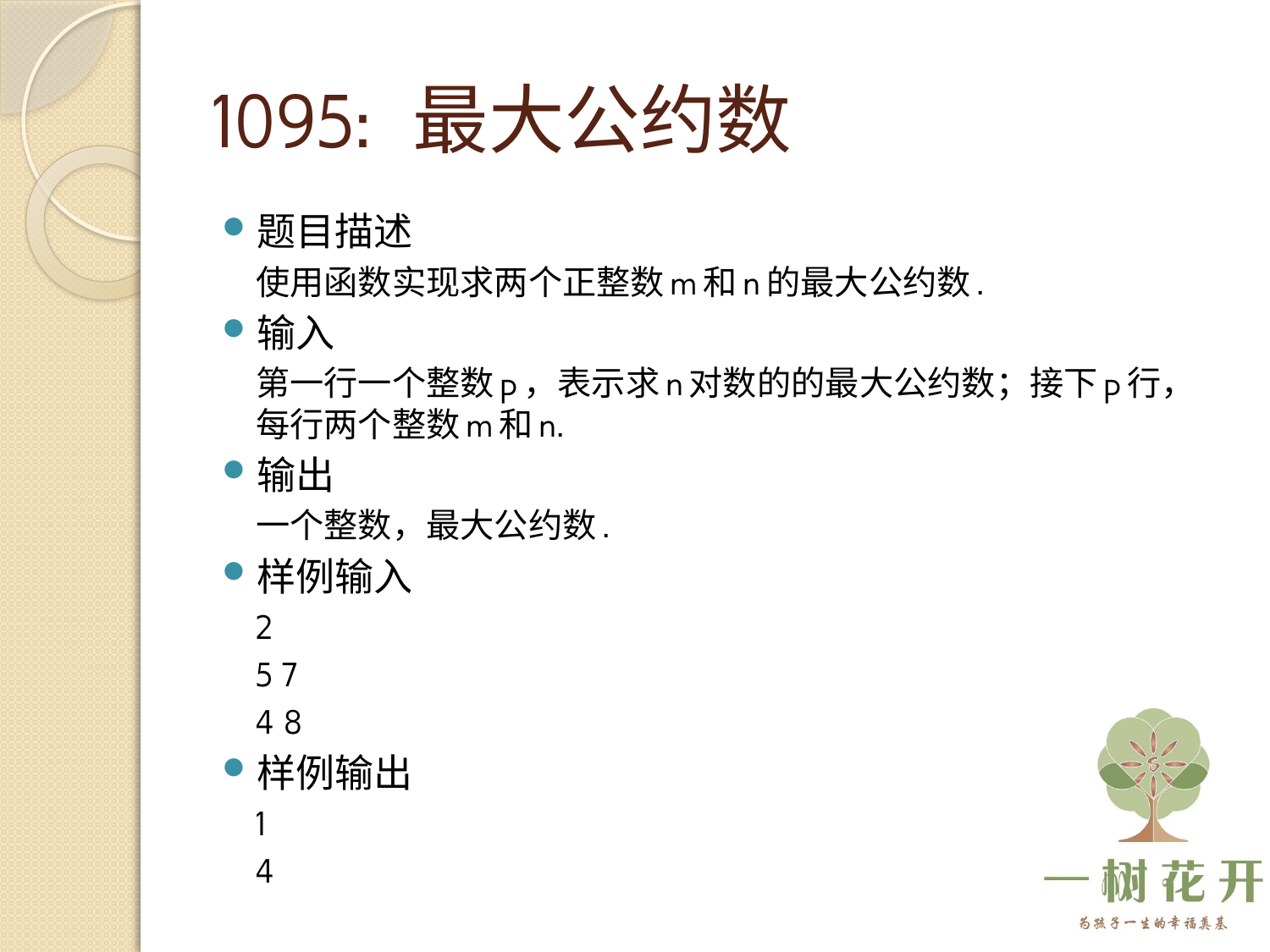

# 1095: 最大公约数
题目描述
使用函数实现求两个正整数m和n的最大公约数.
输入
第一行一个整数p，表示求n对数的的最大公约数；接下p行，每行两个整数m和n.
输出
一个整数，最大公约数.
样例输入
2
5 7
4 8
样例输出
1
4